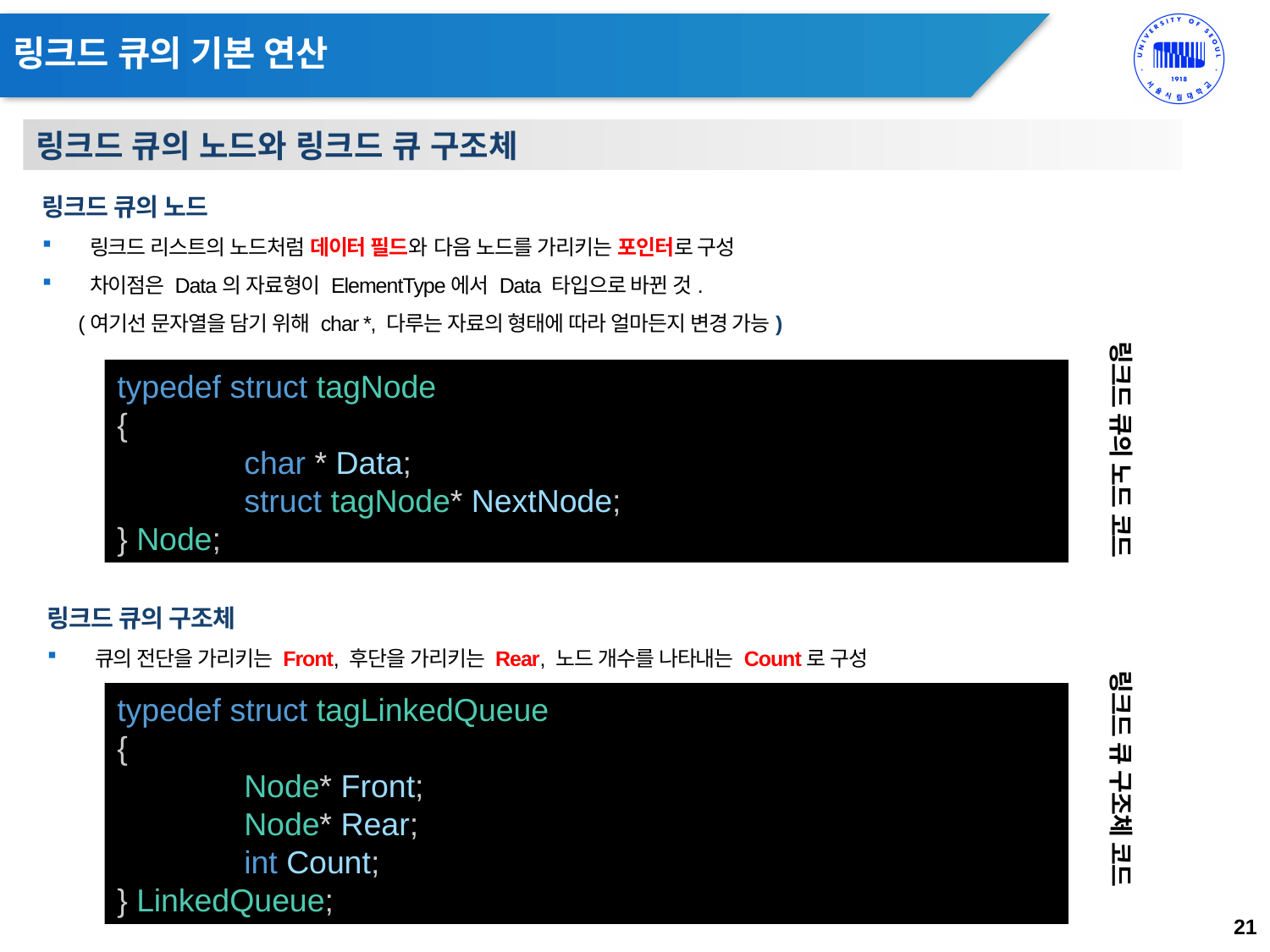

# 링크드 큐의 기본 연산
링크드 큐의 노드와 링크드 큐 구조체
링크드 큐의 노드
링크드 리스트의 노드처럼 데이터 필드와 다음 노드를 가리키는 포인터로 구성
차이점은 Data의 자료형이 ElementType에서 Data 타입으로 바뀐 것.
       (여기선 문자열을 담기 위해 char *, 다루는 자료의 형태에 따라 얼마든지 변경 가능)

링크드 큐의 노드 코드
typedef struct tagNode
{
	char * Data;
	struct tagNode* NextNode;
} Node;
링크드 큐의 구조체
큐의 전단을 가리키는 Front, 후단을 가리키는 Rear, 노드 개수를 나타내는 Count로 구성

링크드 큐 구조체 코드
typedef struct tagLinkedQueue
{
	Node* Front;
	Node* Rear;
	int Count;
} LinkedQueue;
21